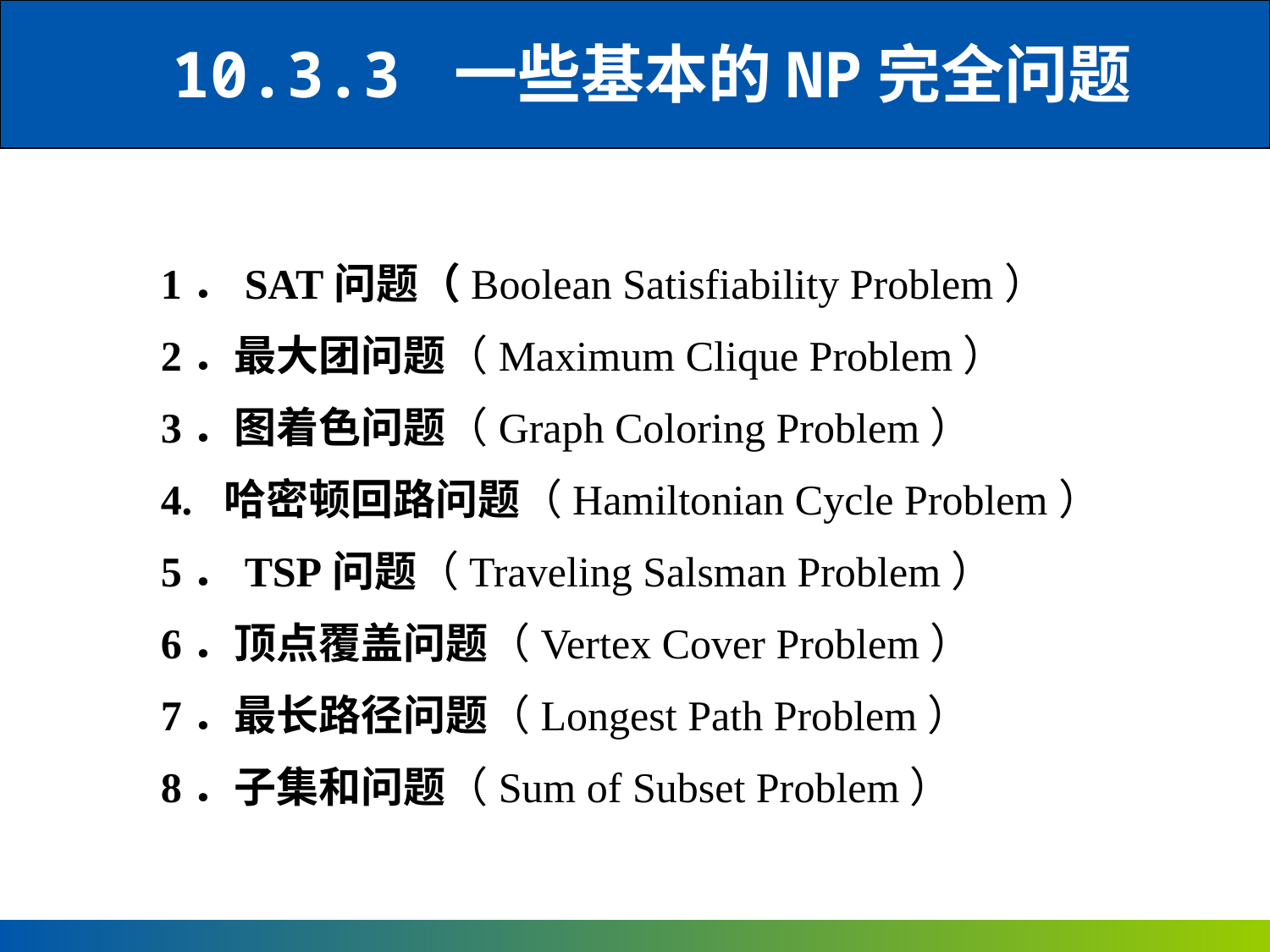

10.3.3 一些基本的NP完全问题
1．SAT问题（Boolean Satisfiability Problem）
2．最大团问题（Maximum Clique Problem）
3．图着色问题（Graph Coloring Problem）
4.  哈密顿回路问题（Hamiltonian Cycle Problem）
5．TSP问题（Traveling Salsman Problem）
6．顶点覆盖问题（Vertex Cover Problem）
7．最长路径问题（Longest Path Problem）
8．子集和问题（Sum of Subset Problem）